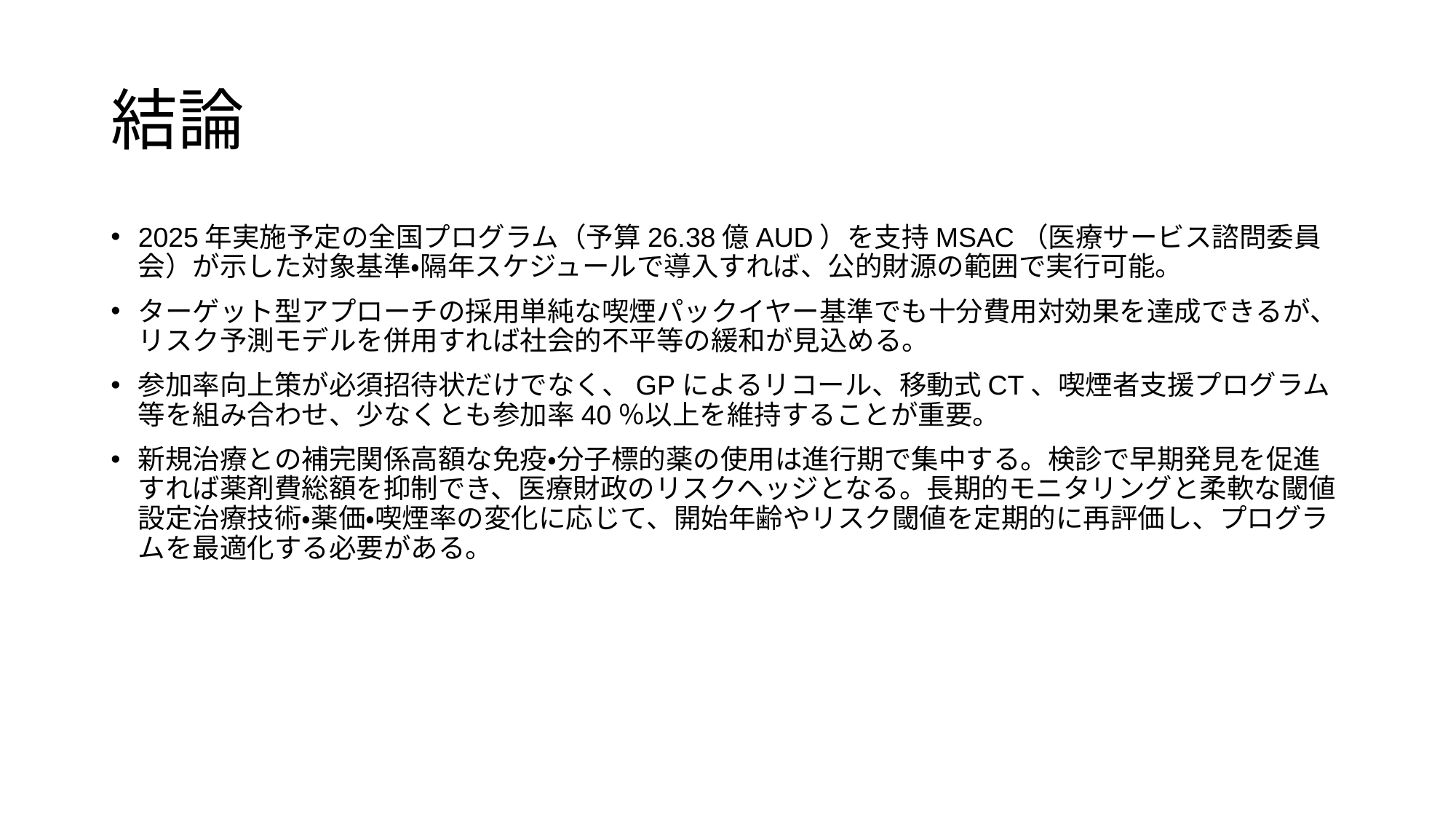

# 結論
2025年実施予定の全国プログラム（予算26.38億AUD）を支持MSAC（医療サービス諮問委員会）が示した対象基準・隔年スケジュールで導入すれば、公的財源の範囲で実行可能。
ターゲット型アプローチの採用単純な喫煙パックイヤー基準でも十分費用対効果を達成できるが、リスク予測モデルを併用すれば社会的不平等の緩和が見込める。
参加率向上策が必須招待状だけでなく、GPによるリコール、移動式CT、喫煙者支援プログラム等を組み合わせ、少なくとも参加率40％以上を維持することが重要。
新規治療との補完関係高額な免疫・分子標的薬の使用は進行期で集中する。検診で早期発見を促進すれば薬剤費総額を抑制でき、医療財政のリスクヘッジとなる。長期的モニタリングと柔軟な閾値設定治療技術・薬価・喫煙率の変化に応じて、開始年齢やリスク閾値を定期的に再評価し、プログラムを最適化する必要がある。